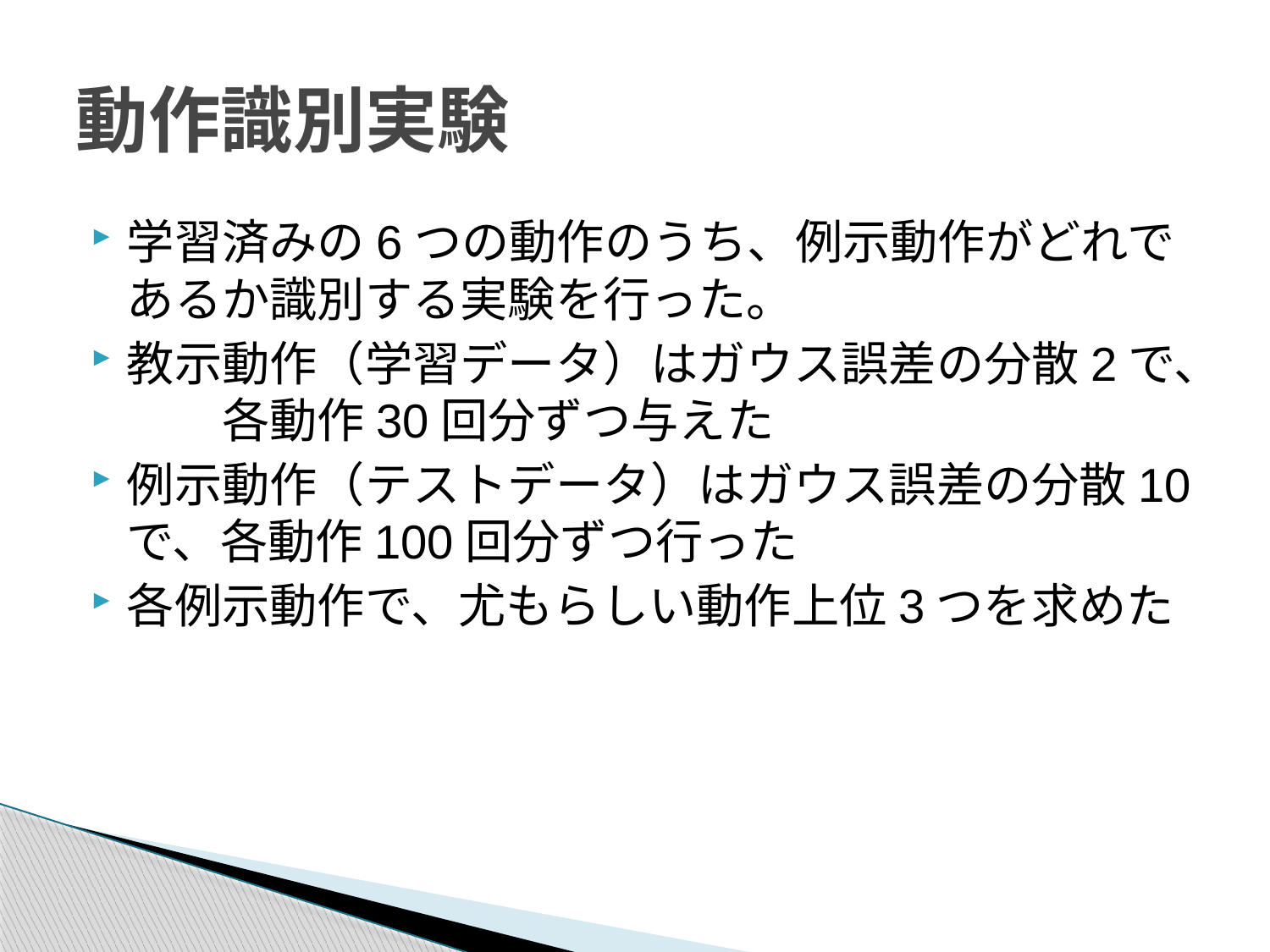

# 動作識別実験
学習済みの6つの動作のうち、例示動作がどれであるか識別する実験を行った。
教示動作（学習データ）はガウス誤差の分散2で、　　各動作30回分ずつ与えた
例示動作（テストデータ）はガウス誤差の分散10で、各動作100回分ずつ行った
各例示動作で、尤もらしい動作上位3つを求めた